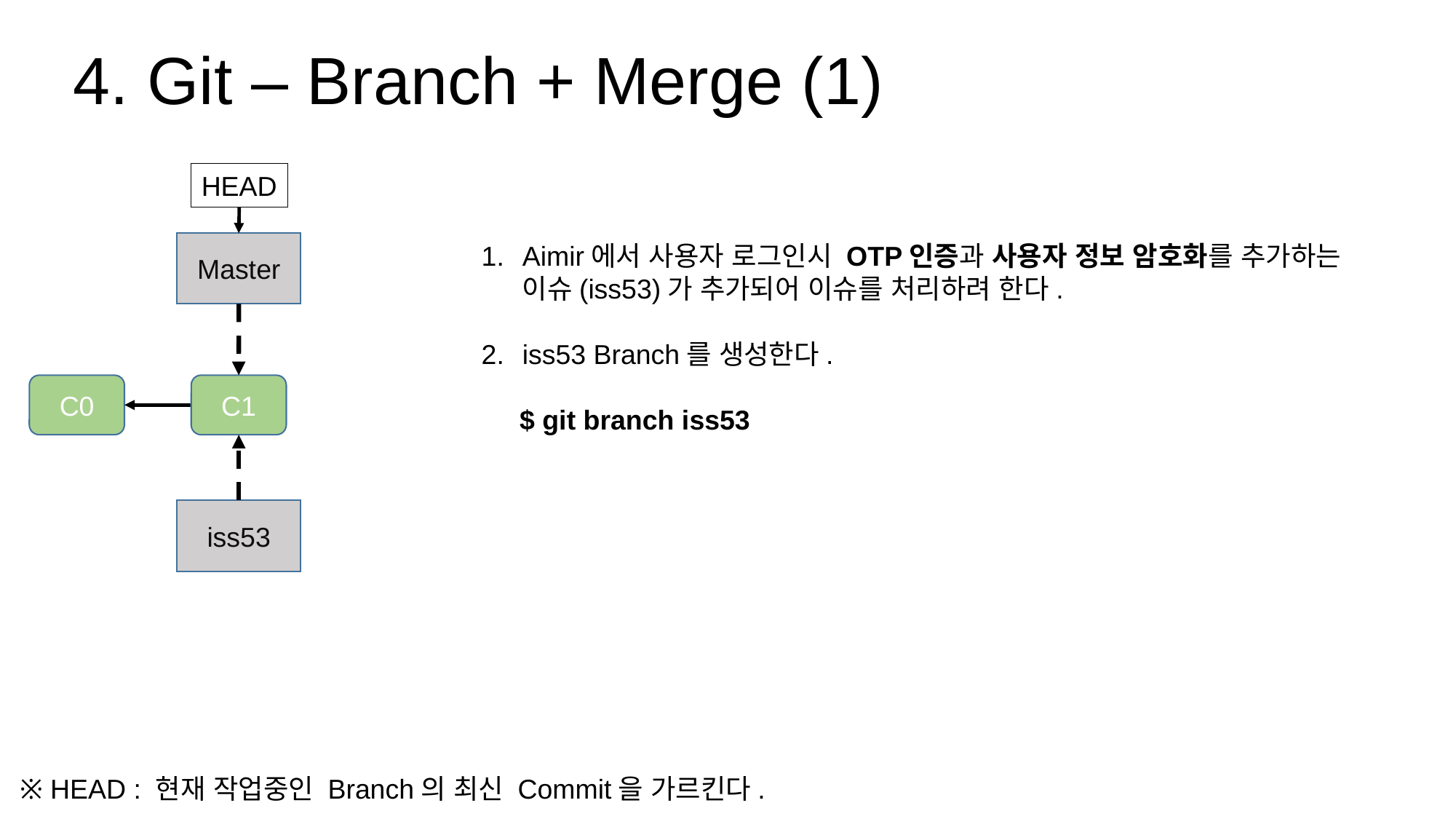

# 4. Git – Branch + Merge (1)
HEAD
Master
Aimir에서 사용자 로그인시 OTP인증과 사용자 정보 암호화를 추가하는
이슈(iss53)가 추가되어 이슈를 처리하려 한다.

iss53 Branch를 생성한다.
     $ git branch iss53
C1
C0
iss53
※ HEAD : 현재 작업중인 Branch의 최신 Commit을 가르킨다.